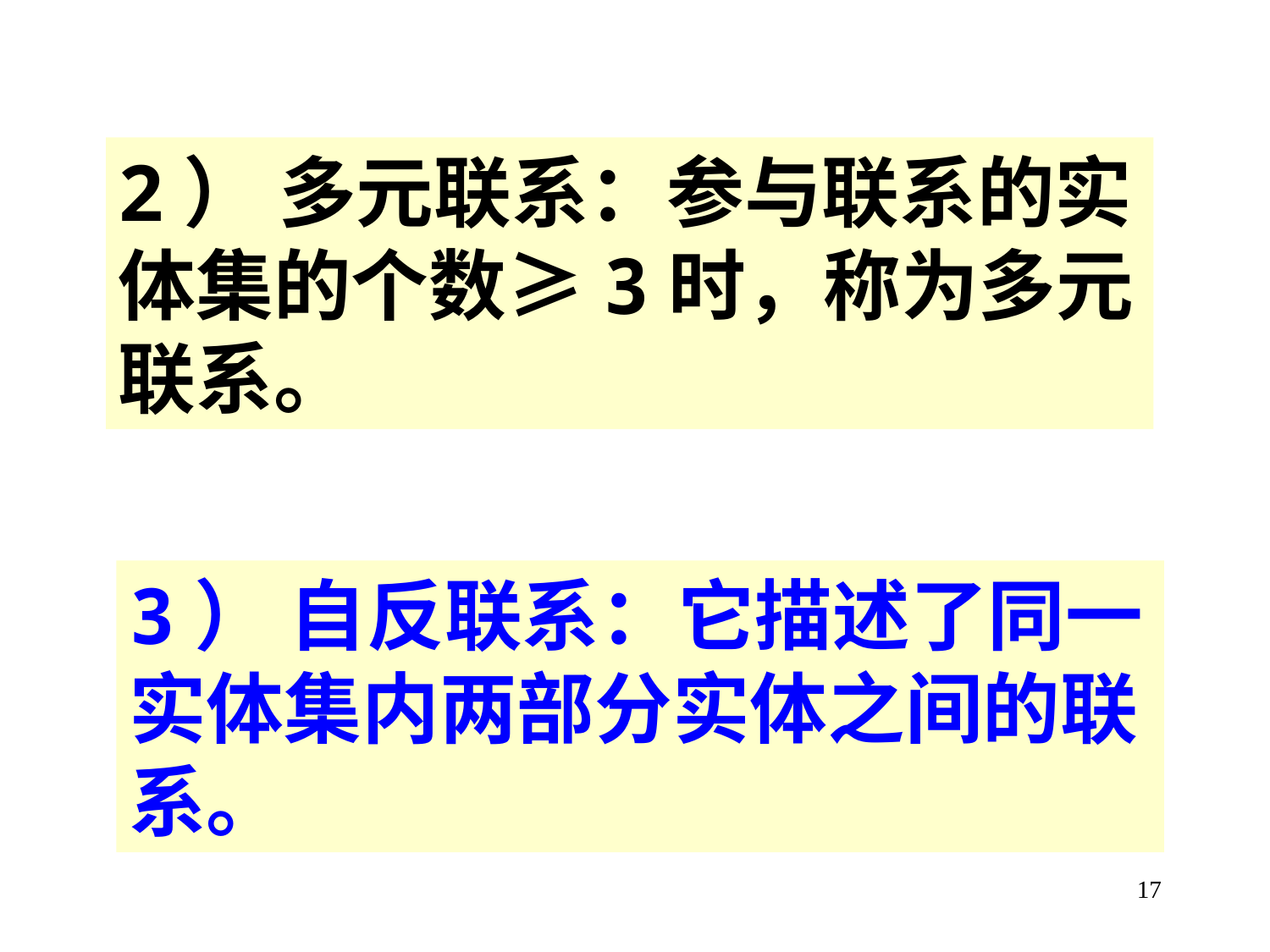

2） 多元联系：参与联系的实体集的个数≥3时，称为多元联系。
3） 自反联系：它描述了同一实体集内两部分实体之间的联系。
17